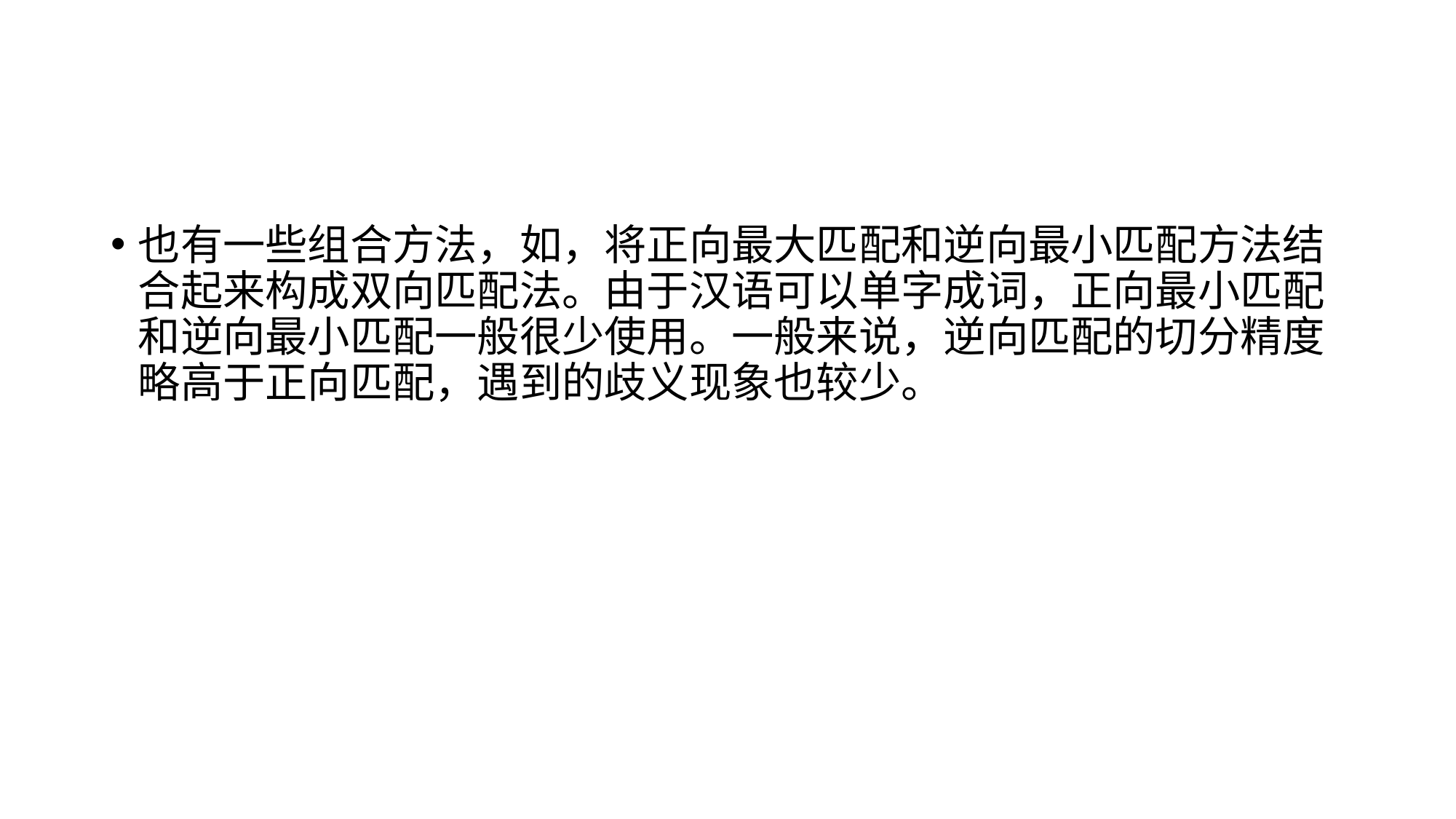

#
也有一些组合方法，如，将正向最大匹配和逆向最小匹配方法结合起来构成双向匹配法。由于汉语可以单字成词，正向最小匹配和逆向最小匹配一般很少使用。一般来说，逆向匹配的切分精度略高于正向匹配，遇到的歧义现象也较少。